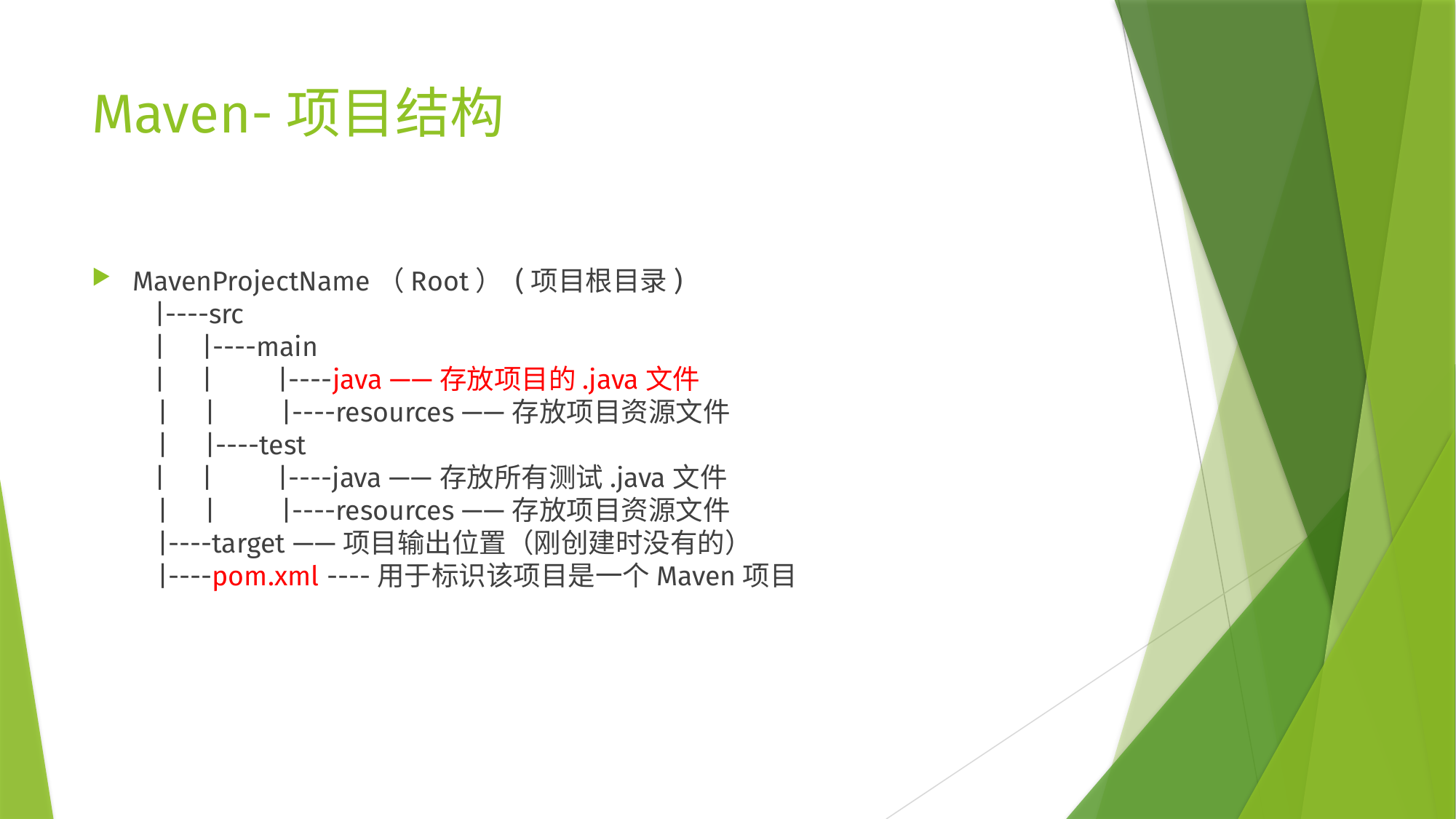

# Maven-项目结构
MavenProjectName（Root） (项目根目录)
   |----src
   |     |----main
   |     |         |----java ——存放项目的.java文件
   |     |         |----resources ——存放项目资源文件
   |     |----test
   |     |         |----java ——存放所有测试.java文件
   |     |         |----resources ——存放项目资源文件
   |----target ——项目输出位置（刚创建时没有的）
   |----pom.xml ----用于标识该项目是一个Maven项目